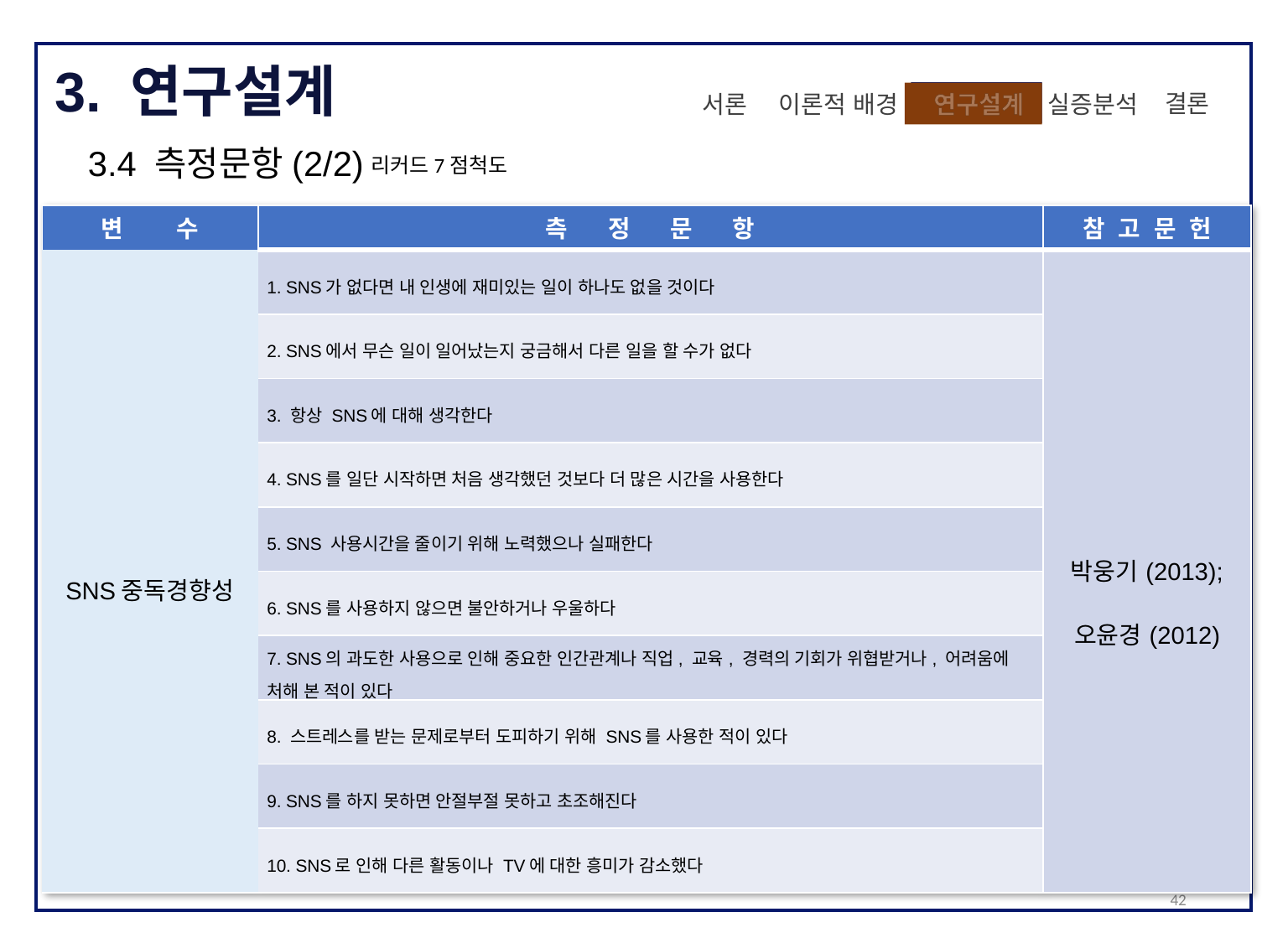

3. 연구설계

 결론
실증분석
이론적 배경
 연구설계
 연구설계
서론
3.4 측정문항(2/2)
리커드7점척도
| 변 수 | 측 정 문 항 | 참 고 문 헌 |
| --- | --- | --- |
|  | 1. SNS가 없다면 내 인생에 재미있는 일이 하나도 없을 것이다 | 박웅기(2013); 오윤경(2012) |
|  | 2. SNS에서 무슨 일이 일어났는지 궁금해서 다른 일을 할 수가 없다 |  |
|  | 3. 항상 SNS에 대해 생각한다 |  |
|  | 4. SNS를 일단 시작하면 처음 생각했던 것보다 더 많은 시간을 사용한다 |  |
|  | 5. SNS 사용시간을 줄이기 위해 노력했으나 실패한다 |  |
| SNS중독경향성 | 6. SNS를 사용하지 않으면 불안하거나 우울하다 |  |
|  | 7. SNS의 과도한 사용으로 인해 중요한 인간관계나 직업, 교육, 경력의 기회가 위협받거나, 어려움에 처해 본 적이 있다 |  |
|  | 8. 스트레스를 받는 문제로부터 도피하기 위해 SNS를 사용한 적이 있다 |  |
|  | 9. SNS를 하지 못하면 안절부절 못하고 초조해진다 |  |
|  | 10. SNS로 인해 다른 활동이나 TV에 대한 흥미가 감소했다 |  |

42